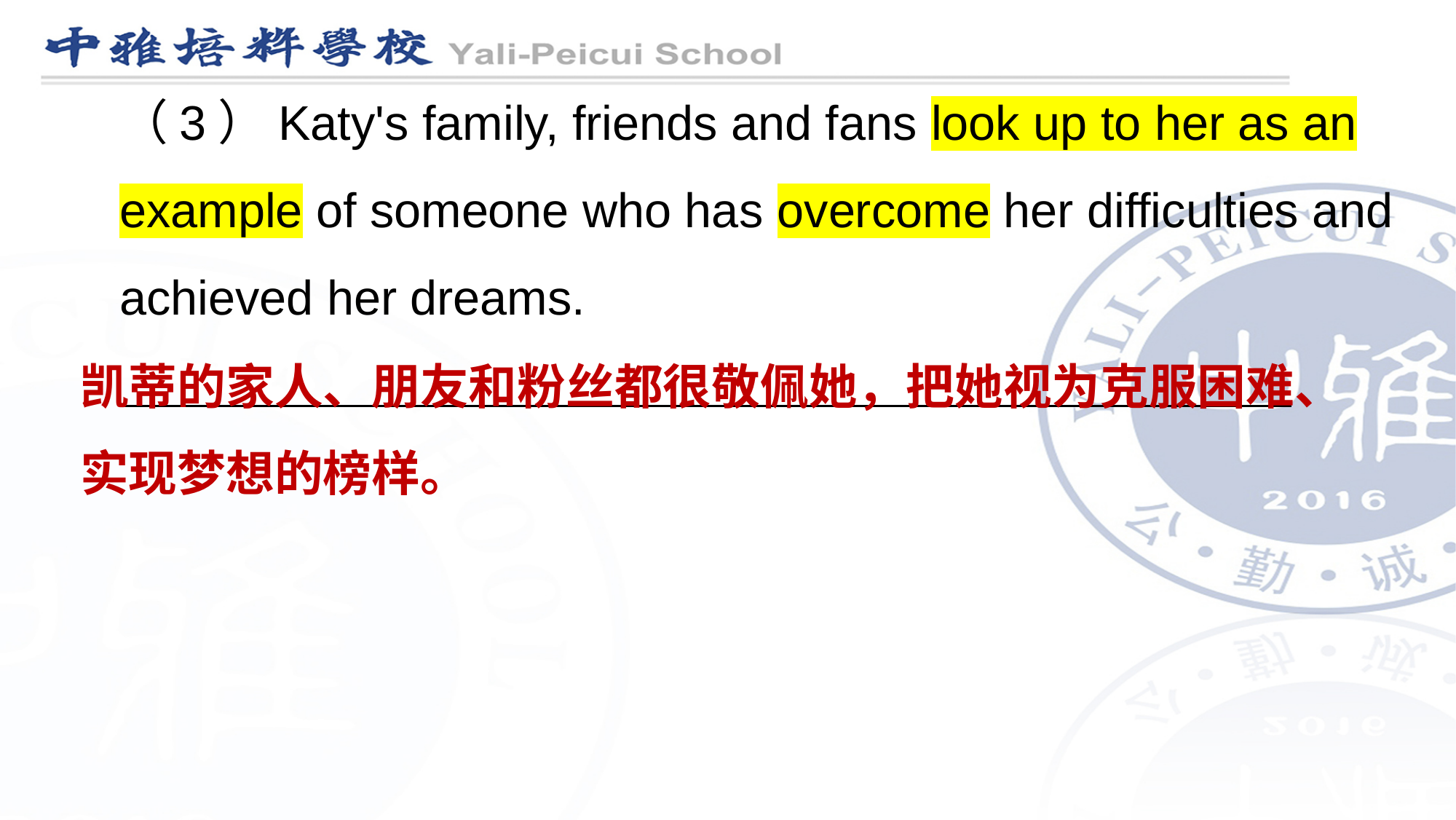

（3）Katy's family, friends and fans look up to her as an example of someone who has overcome her difficulties and achieved her dreams.

凯蒂的家人、朋友和粉丝都很敬佩她，把她视为克服困难、实现梦想的榜样。